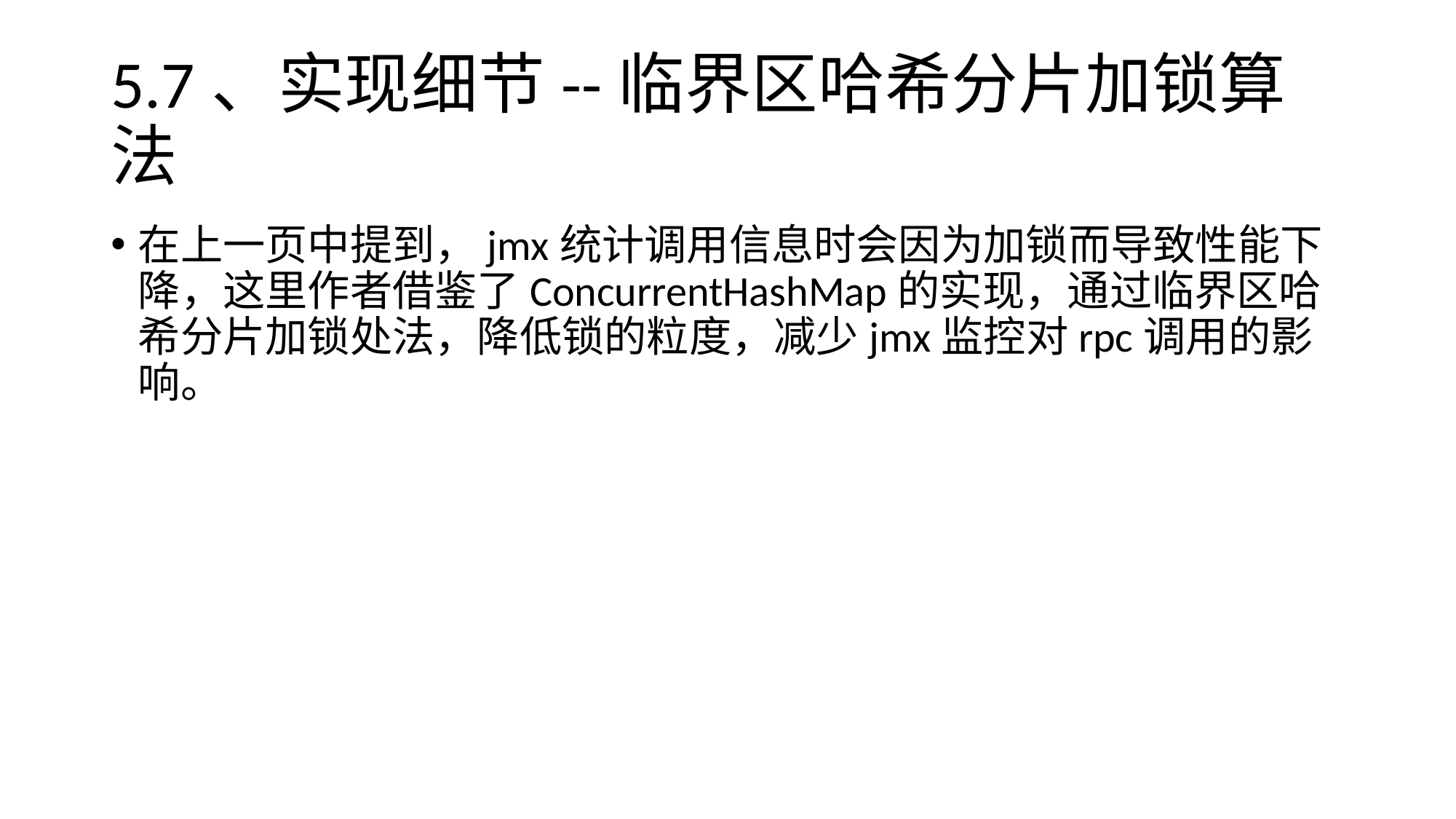

# 5.7、实现细节--临界区哈希分片加锁算法
在上一页中提到，jmx统计调用信息时会因为加锁而导致性能下降，这里作者借鉴了ConcurrentHashMap的实现，通过临界区哈希分片加锁处法，降低锁的粒度，减少jmx监控对rpc调用的影响。